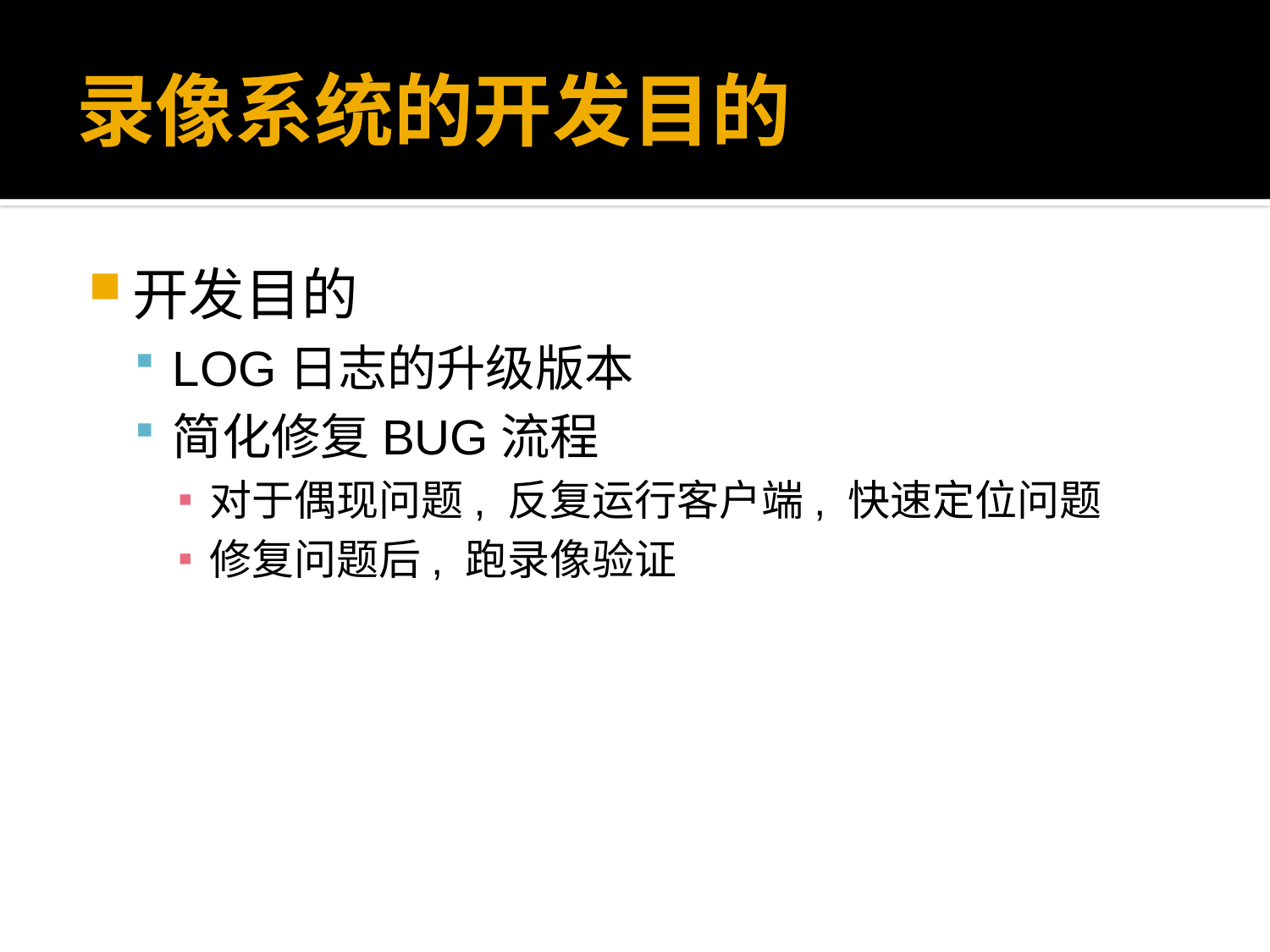

# 录像系统的开发目的
开发目的
LOG日志的升级版本
简化修复BUG流程
对于偶现问题, 反复运行客户端, 快速定位问题
修复问题后, 跑录像验证